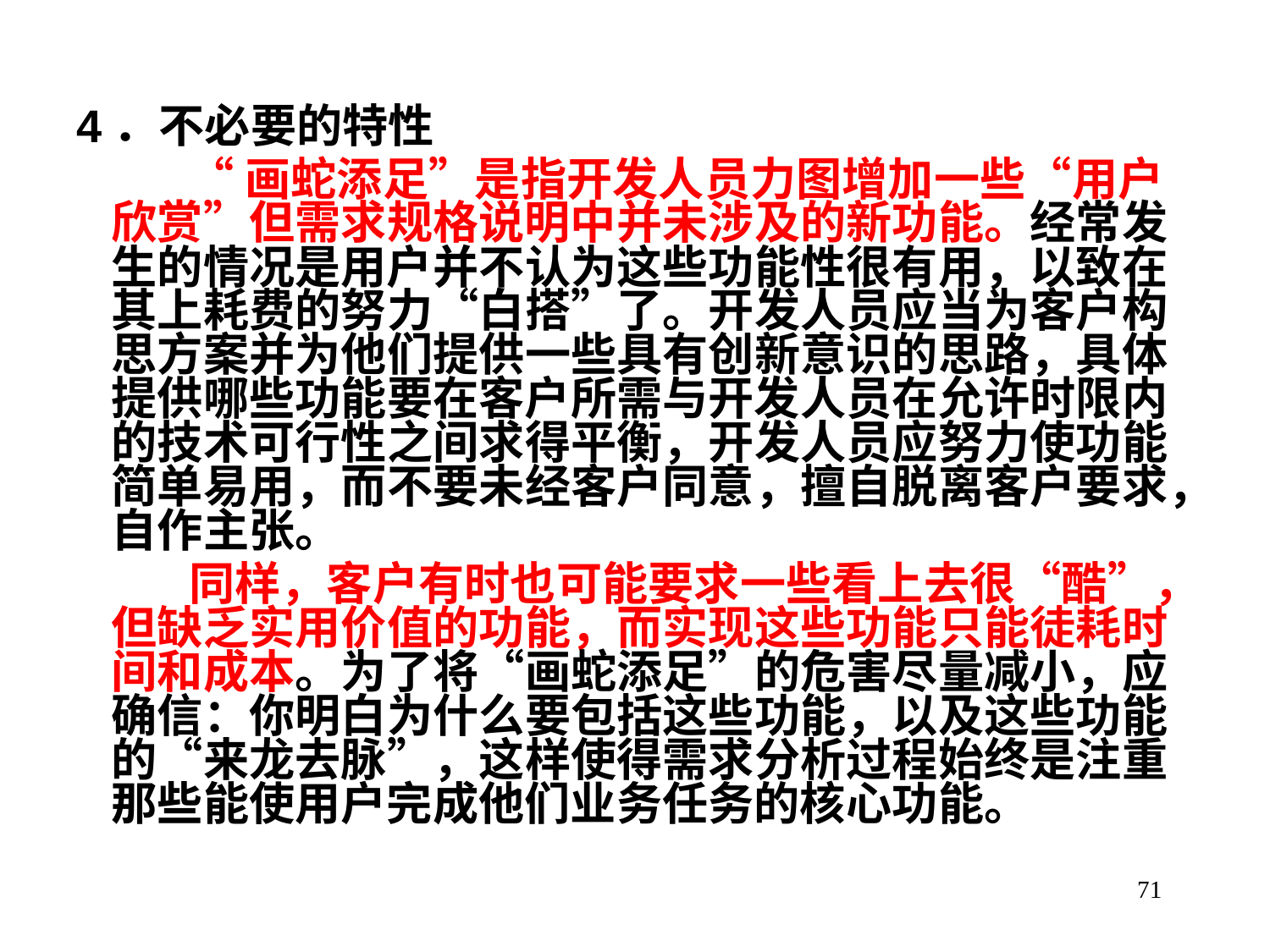

# 4．不必要的特性
            “画蛇添足”是指开发人员力图增加一些“用户欣赏”但需求规格说明中并未涉及的新功能。经常发生的情况是用户并不认为这些功能性很有用，以致在其上耗费的努力“白搭”了。开发人员应当为客户构思方案并为他们提供一些具有创新意识的思路，具体提供哪些功能要在客户所需与开发人员在允许时限内的技术可行性之间求得平衡，开发人员应努力使功能简单易用，而不要未经客户同意，擅自脱离客户要求，自作主张。
           同样，客户有时也可能要求一些看上去很“酷”，但缺乏实用价值的功能，而实现这些功能只能徒耗时间和成本。为了将“画蛇添足”的危害尽量减小，应确信：你明白为什么要包括这些功能，以及这些功能的“来龙去脉”，这样使得需求分析过程始终是注重那些能使用户完成他们业务任务的核心功能。

71